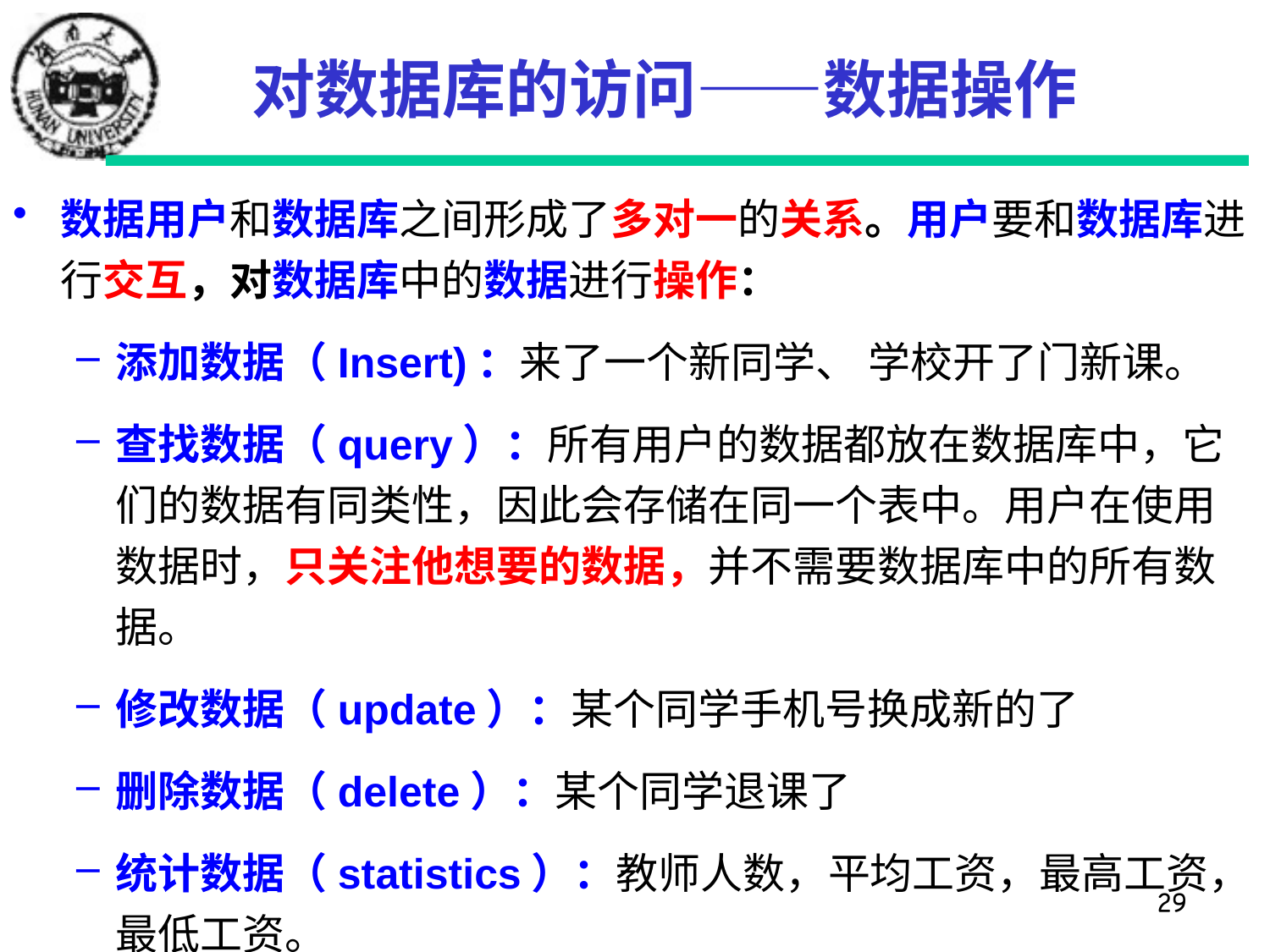

# 对数据库的访问——数据操作
数据用户和数据库之间形成了多对一的关系。用户要和数据库进行交互，对数据库中的数据进行操作：
添加数据（Insert)：来了一个新同学、 学校开了门新课。
查找数据（query）：所有用户的数据都放在数据库中，它们的数据有同类性，因此会存储在同一个表中。用户在使用数据时，只关注他想要的数据，并不需要数据库中的所有数据。
修改数据（update）：某个同学手机号换成新的了
删除数据（delete）：某个同学退课了
统计数据（statistics）：教师人数，平均工资，最高工资，最低工资。
29